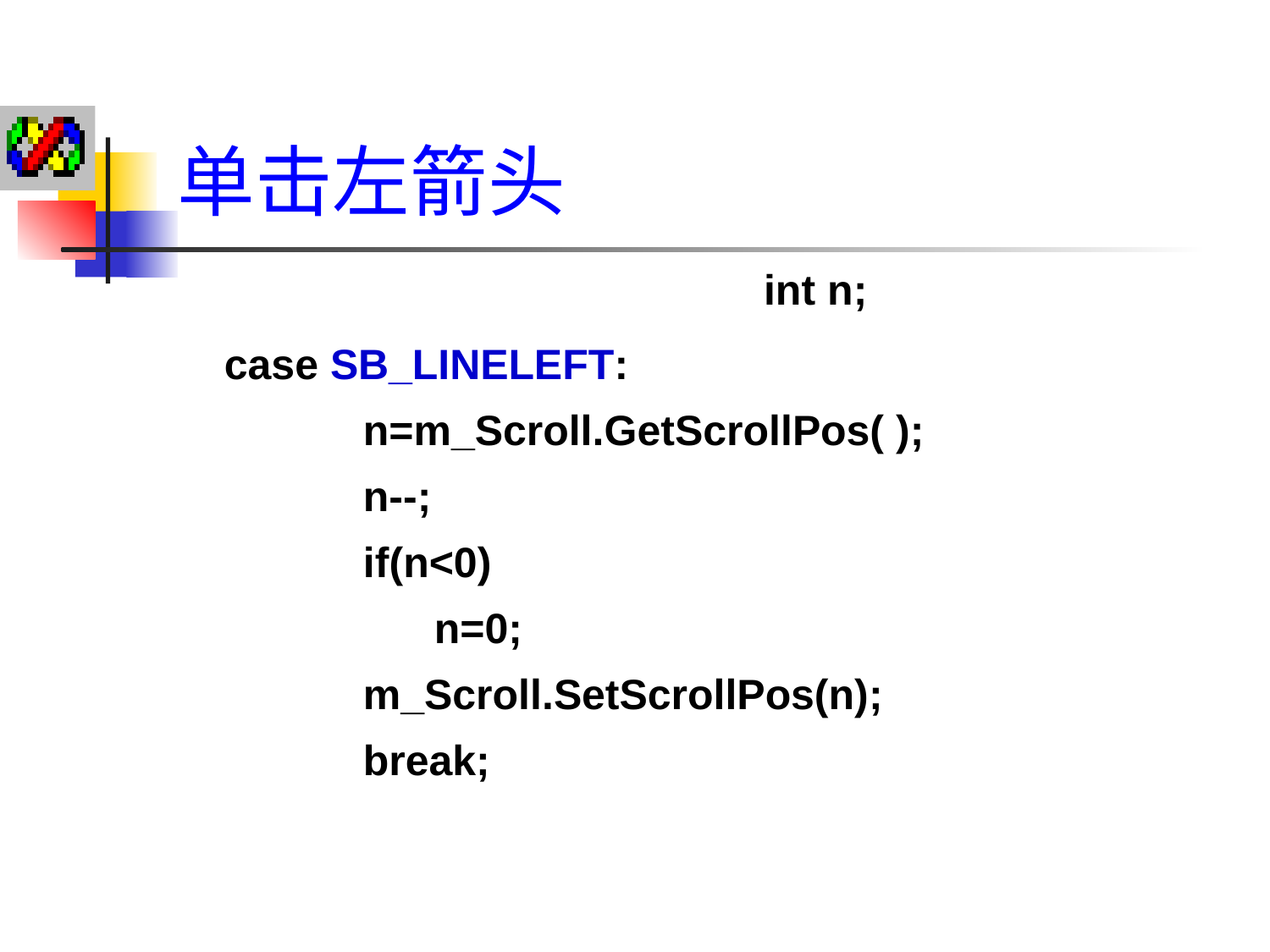

单击左箭头
int n;
  	case SB_LINELEFT:
		 n=m_Scroll.GetScrollPos( );
		 n--;
		 if(n<0)
		       n=0;
		 m_Scroll.SetScrollPos(n);
		 break;